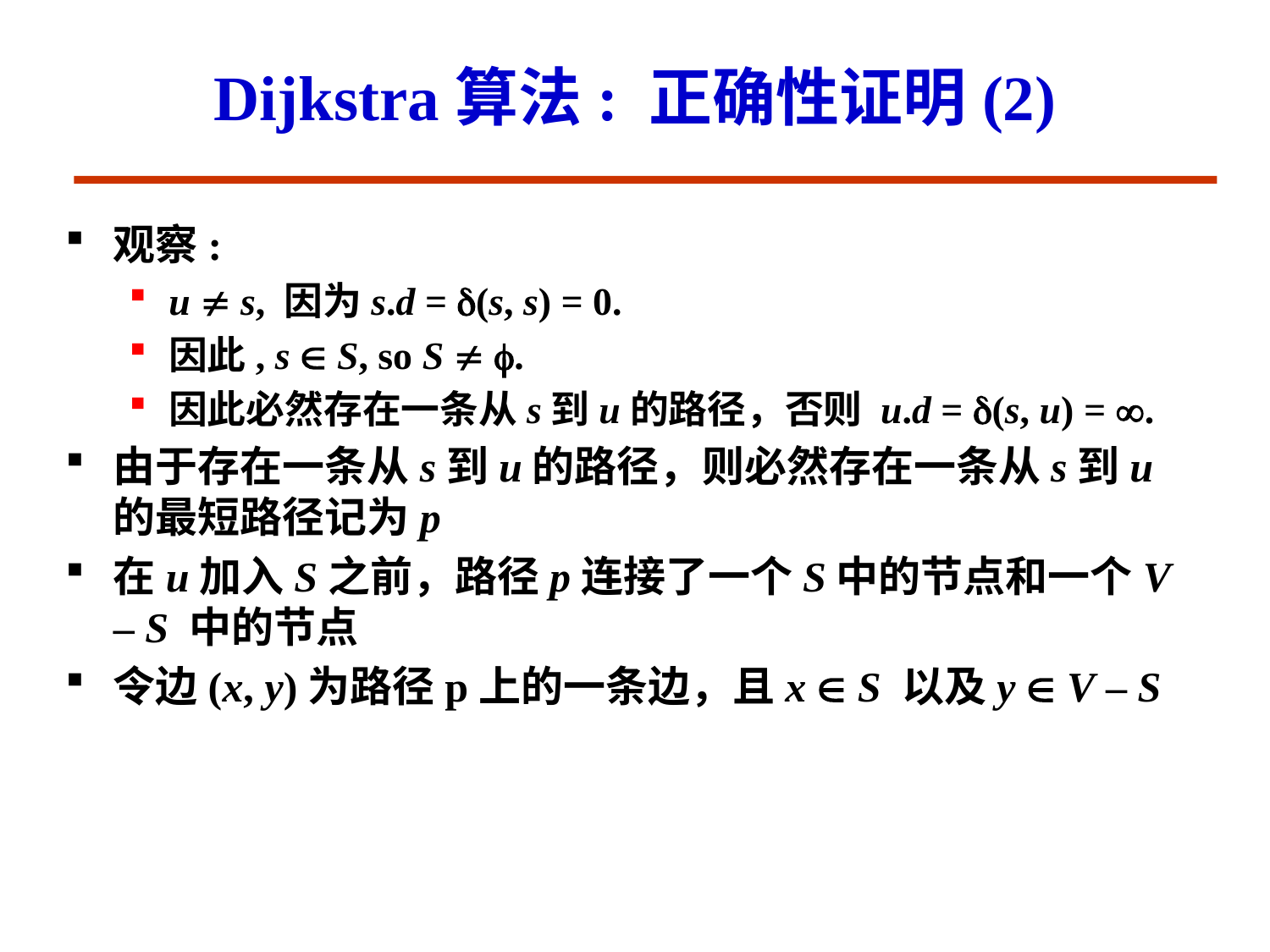

# Dijkstra算法: 正确性证明(2)
观察:
u ≠ s, 因为s.d = δ(s, s) = 0.
因此, s ∈ S, so S ≠ φ.
因此必然存在一条从s到u的路径，否则 u.d = δ(s, u) = ∞.
由于存在一条从s到u的路径，则必然存在一条从s到u的最短路径记为p
在u加入S之前，路径p连接了一个S中的节点和一个V – S 中的节点
令边(x, y)为路径p上的一条边，且x ∈ S 以及y ∈ V – S